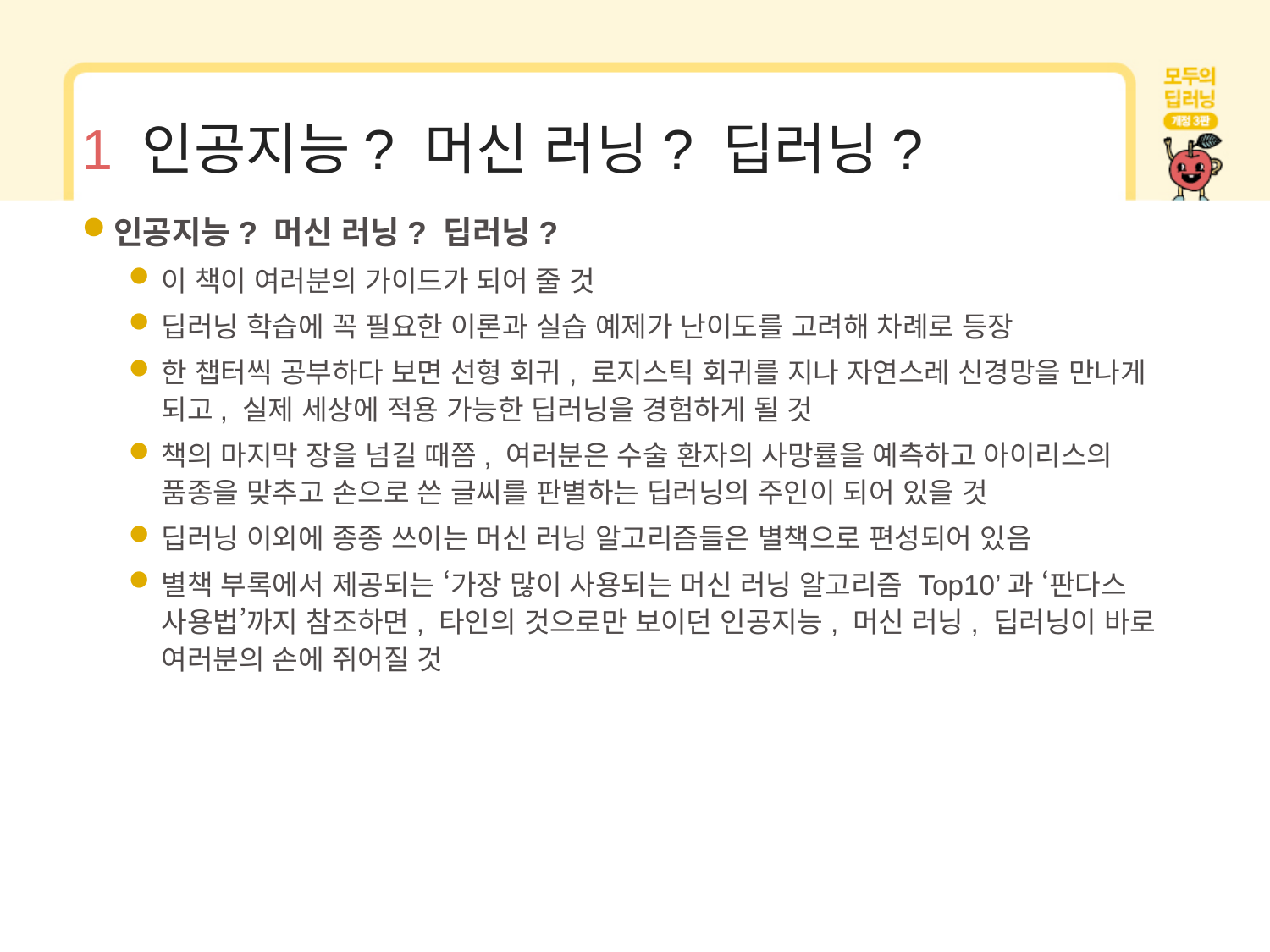

# 1 인공지능? 머신 러닝? 딥러닝?
인공지능? 머신 러닝? 딥러닝?
이 책이 여러분의 가이드가 되어 줄 것
딥러닝 학습에 꼭 필요한 이론과 실습 예제가 난이도를 고려해 차례로 등장
한 챕터씩 공부하다 보면 선형 회귀, 로지스틱 회귀를 지나 자연스레 신경망을 만나게 되고, 실제 세상에 적용 가능한 딥러닝을 경험하게 될 것
책의 마지막 장을 넘길 때쯤, 여러분은 수술 환자의 사망률을 예측하고 아이리스의 품종을 맞추고 손으로 쓴 글씨를 판별하는 딥러닝의 주인이 되어 있을 것
딥러닝 이외에 종종 쓰이는 머신 러닝 알고리즘들은 별책으로 편성되어 있음
별책 부록에서 제공되는 ‘가장 많이 사용되는 머신 러닝 알고리즘 Top10’과 ‘판다스 사용법’까지 참조하면, 타인의 것으로만 보이던 인공지능, 머신 러닝, 딥러닝이 바로 여러분의 손에 쥐어질 것